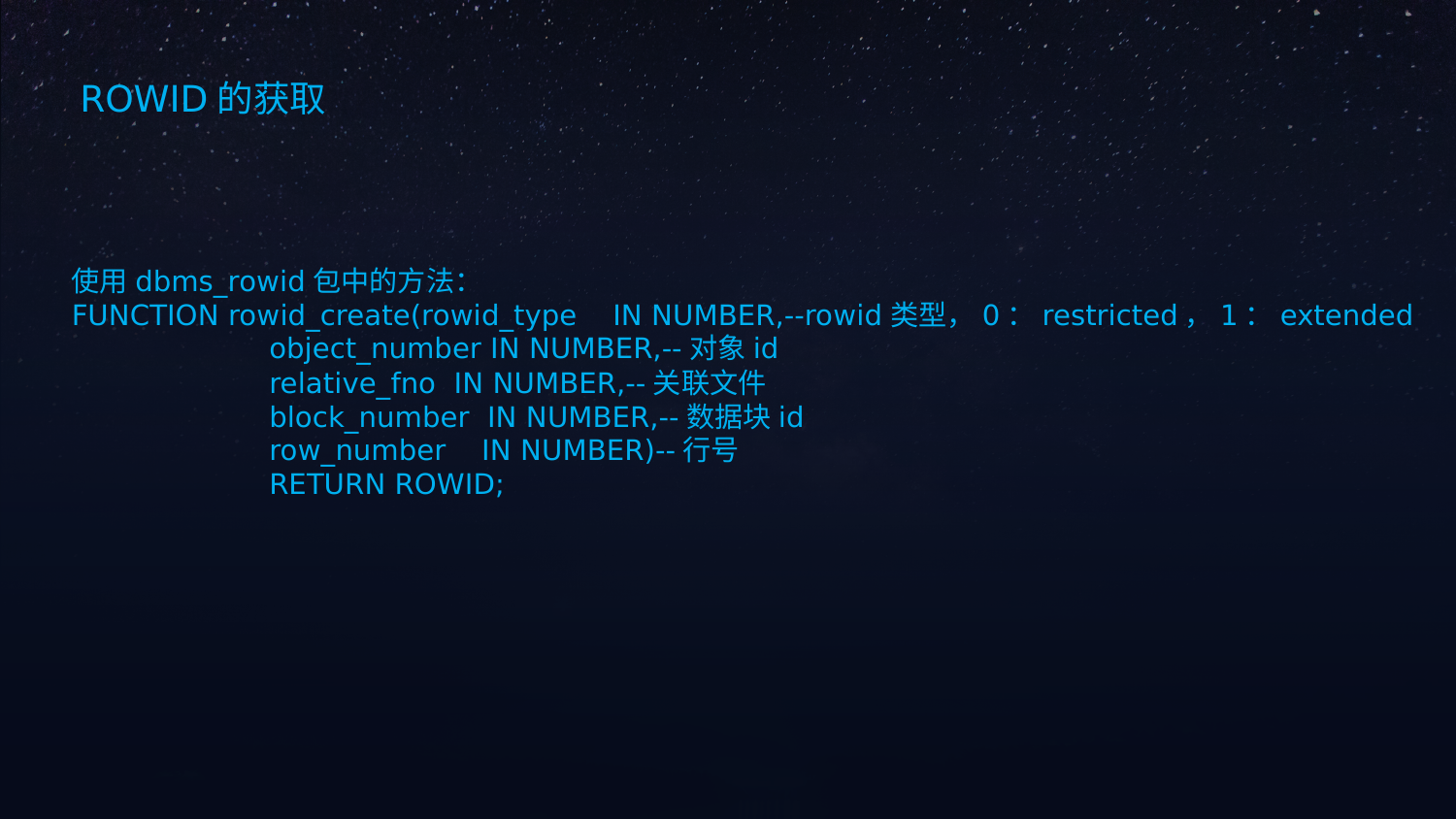

ROWID的获取
使用dbms_rowid包中的方法：
FUNCTION rowid_create(rowid_type    IN NUMBER,--rowid类型，0：restricted，1：extended
                      object_number IN NUMBER,--对象id
                      relative_fno  IN NUMBER,--关联文件
                      block_number  IN NUMBER,--数据块id
                      row_number    IN NUMBER)--行号
                      RETURN ROWID;